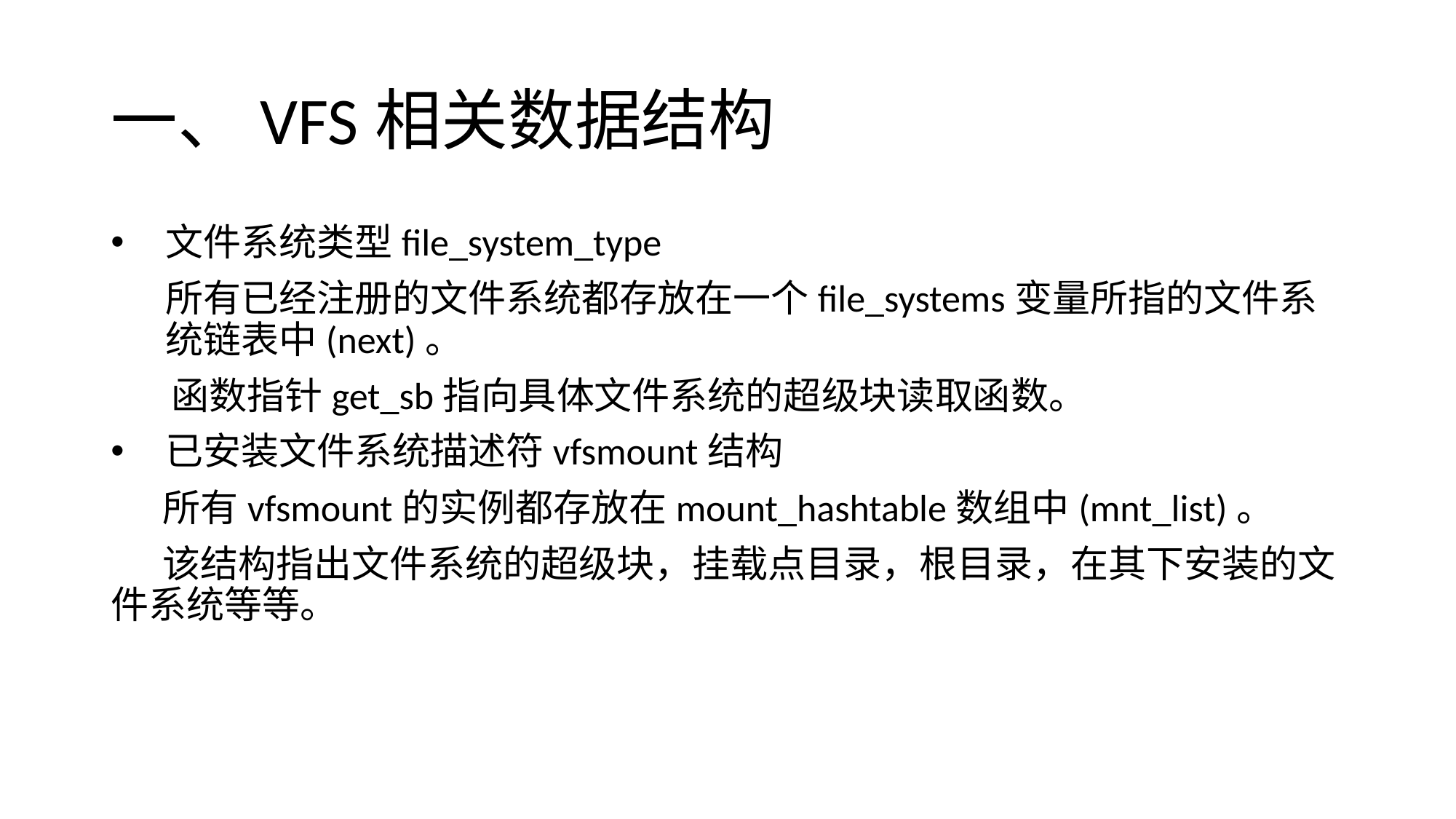

# 一、VFS相关数据结构
文件系统类型file_system_type
	所有已经注册的文件系统都存放在一个file_systems变量所指的文件系统链表中(next)。
      函数指针get_sb指向具体文件系统的超级块读取函数。
已安装文件系统描述符vfsmount结构
     所有vfsmount的实例都存放在mount_hashtable数组中(mnt_list)。
     该结构指出文件系统的超级块，挂载点目录，根目录，在其下安装的文件系统等等。